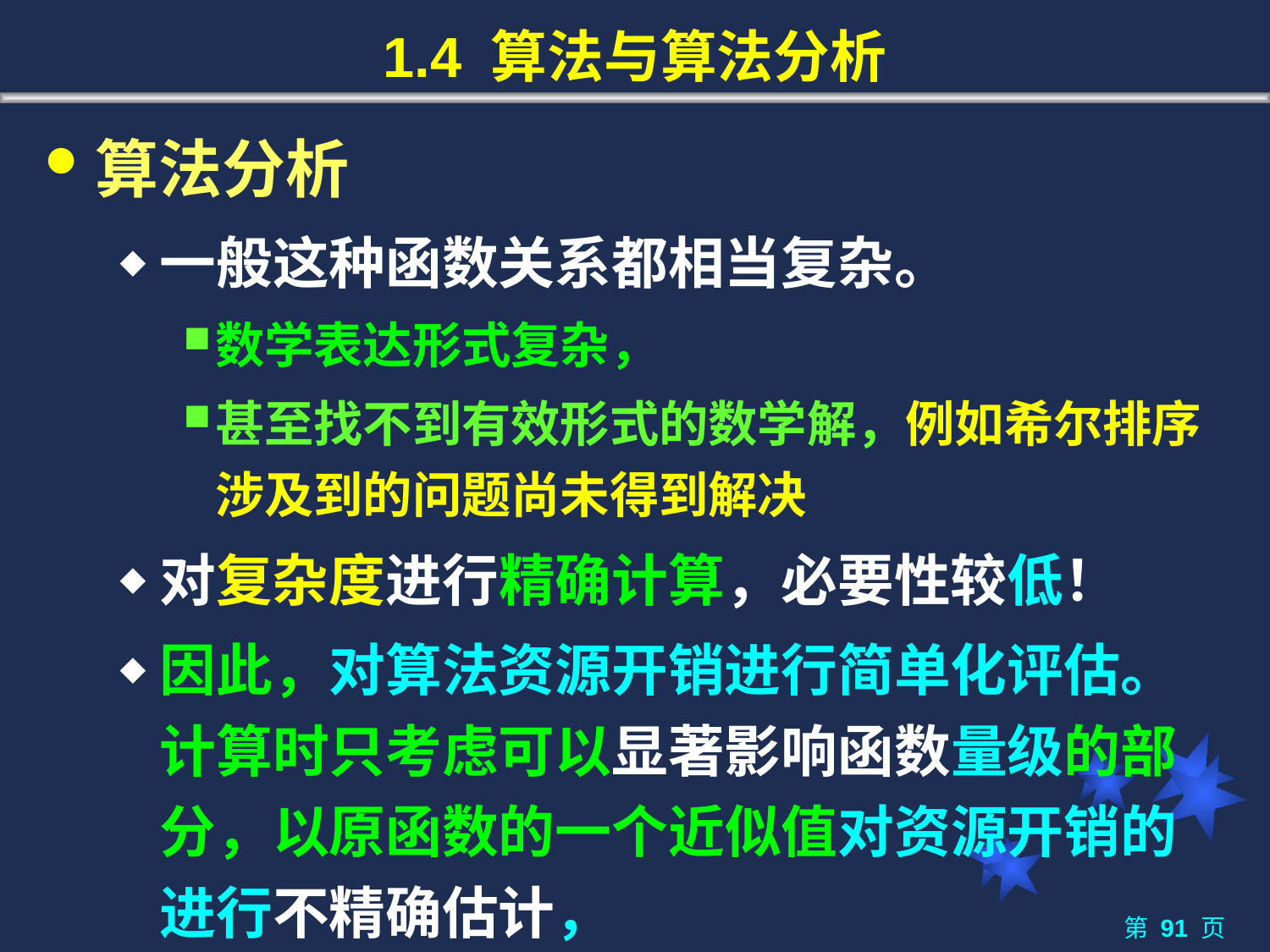

# 1.4 算法与算法分析
算法分析
一般这种函数关系都相当复杂。
数学表达形式复杂，
甚至找不到有效形式的数学解，例如希尔排序涉及到的问题尚未得到解决
对复杂度进行精确计算，必要性较低！
因此，对算法资源开销进行简单化评估。计算时只考虑可以显著影响函数量级的部分，以原函数的一个近似值对资源开销的进行不精确估计，
第 91 页